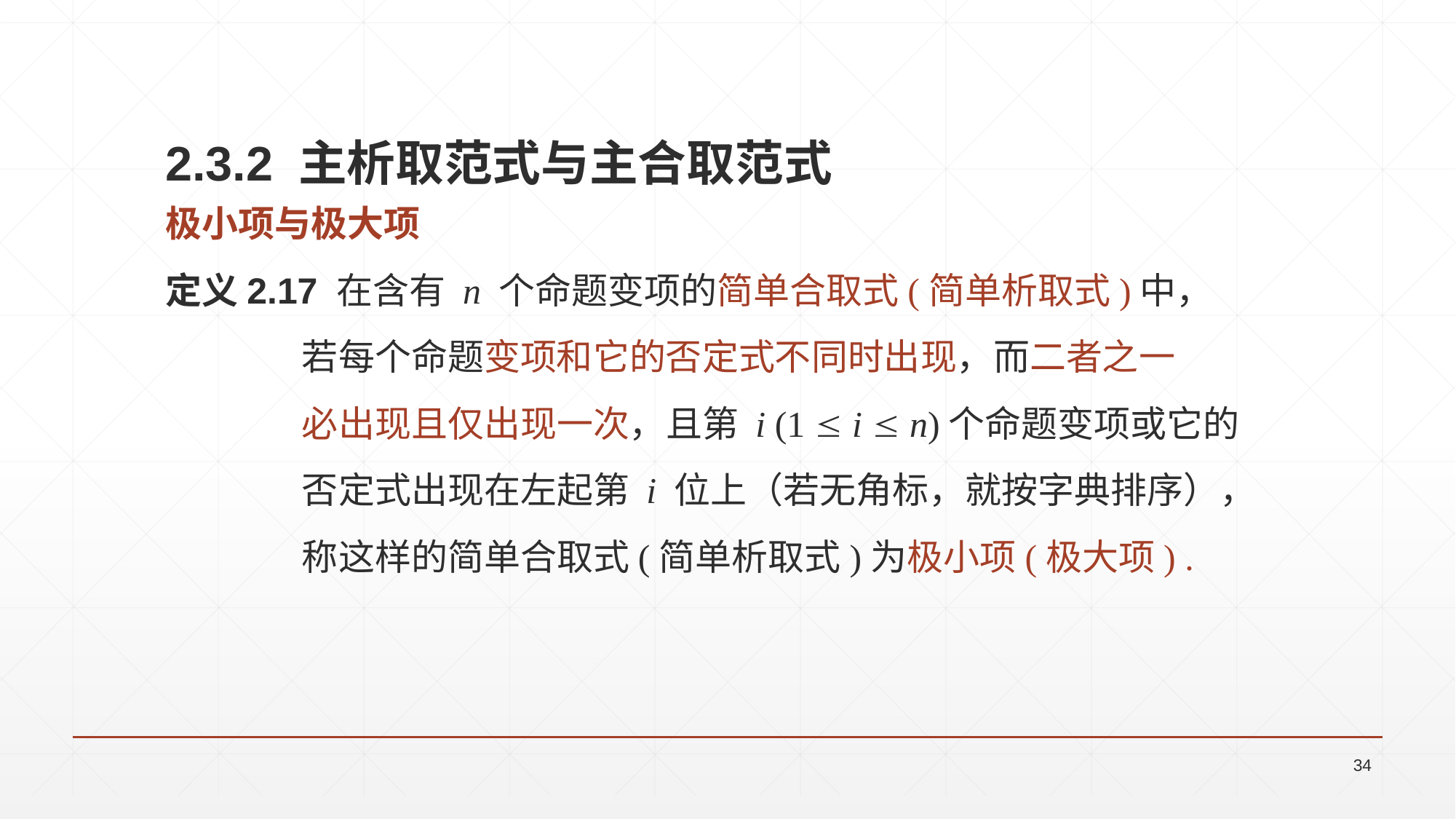

2.3.2 主析取范式与主合取范式
极小项与极大项
定义2.17 在含有 n 个命题变项的简单合取式(简单析取式)中，
		若每个命题变项和它的否定式不同时出现，而二者之一
		必出现且仅出现一次，且第 i (1 ≤ i ≤ n)个命题变项或它的
		否定式出现在左起第 i 位上（若无角标，就按字典排序），
		称这样的简单合取式(简单析取式)为极小项(极大项) .

34